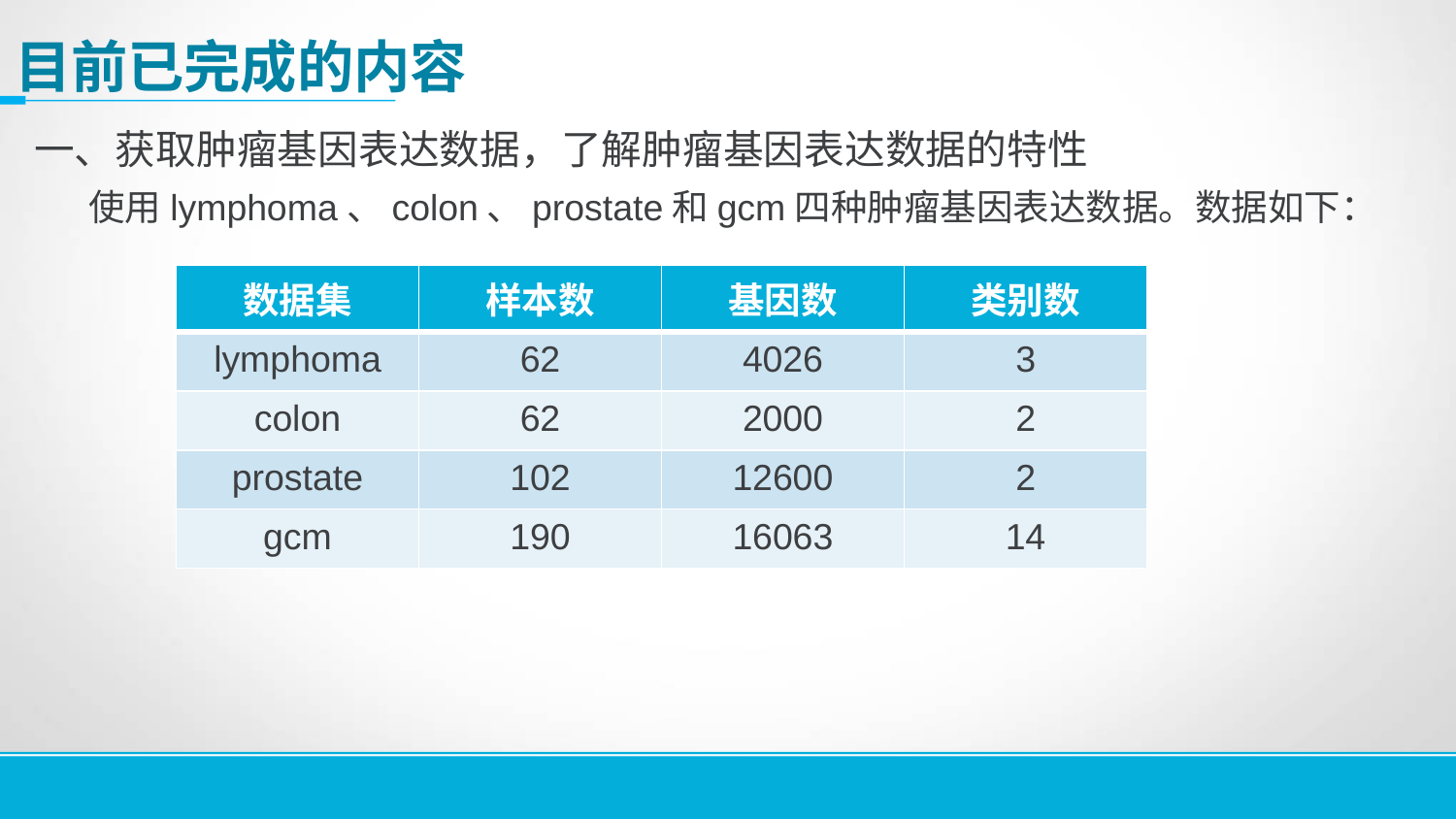

# 目前已完成的内容
一、获取肿瘤基因表达数据，了解肿瘤基因表达数据的特性
	使用lymphoma、colon、prostate和gcm四种肿瘤基因表达数据。数据如下：

| 数据集 | 样本数 | 基因数 | 类别数 |
| --- | --- | --- | --- |
| lymphoma | 62 | 4026 | 3 |
| colon | 62 | 2000 | 2 |
| prostate | 102 | 12600 | 2 |
| gcm | 190 | 16063 | 14 |